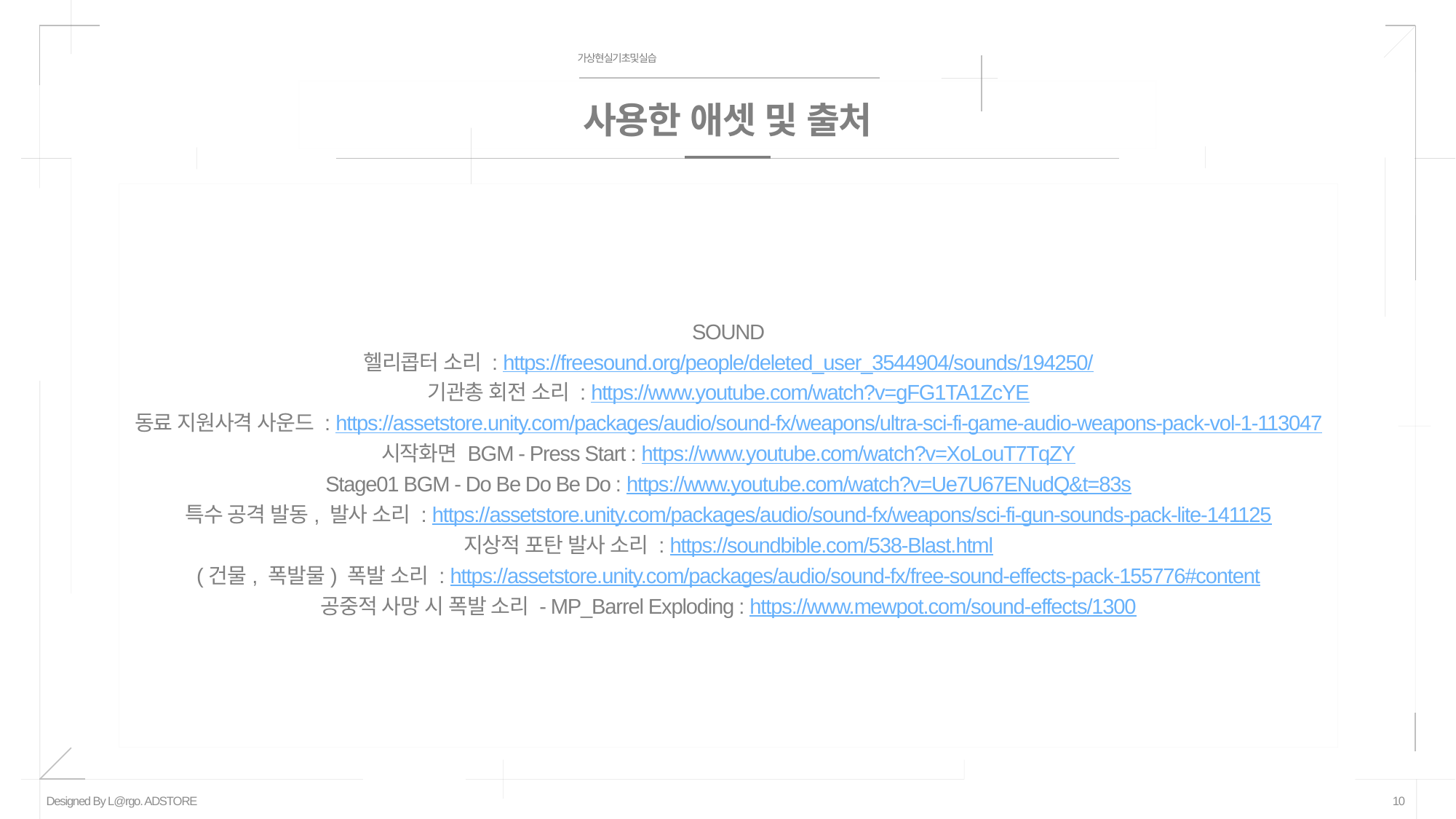

가상현실기초및실습
# 사용한 애셋 및 출처
SOUND
헬리콥터 소리 : https://freesound.org/people/deleted_user_3544904/sounds/194250/
기관총 회전 소리 : https://www.youtube.com/watch?v=gFG1TA1ZcYE
동료 지원사격 사운드 : https://assetstore.unity.com/packages/audio/sound-fx/weapons/ultra-sci-fi-game-audio-weapons-pack-vol-1-113047
시작화면 BGM - Press Start : https://www.youtube.com/watch?v=XoLouT7TqZY
Stage01 BGM - Do Be Do Be Do : https://www.youtube.com/watch?v=Ue7U67ENudQ&t=83s
특수 공격 발동, 발사 소리 : https://assetstore.unity.com/packages/audio/sound-fx/weapons/sci-fi-gun-sounds-pack-lite-141125
지상적 포탄 발사 소리 : https://soundbible.com/538-Blast.html
(건물, 폭발물) 폭발 소리 : https://assetstore.unity.com/packages/audio/sound-fx/free-sound-effects-pack-155776#content
공중적 사망 시 폭발 소리 - MP_Barrel Exploding : https://www.mewpot.com/sound-effects/1300
Designed By L@rgo. ADSTORE
10